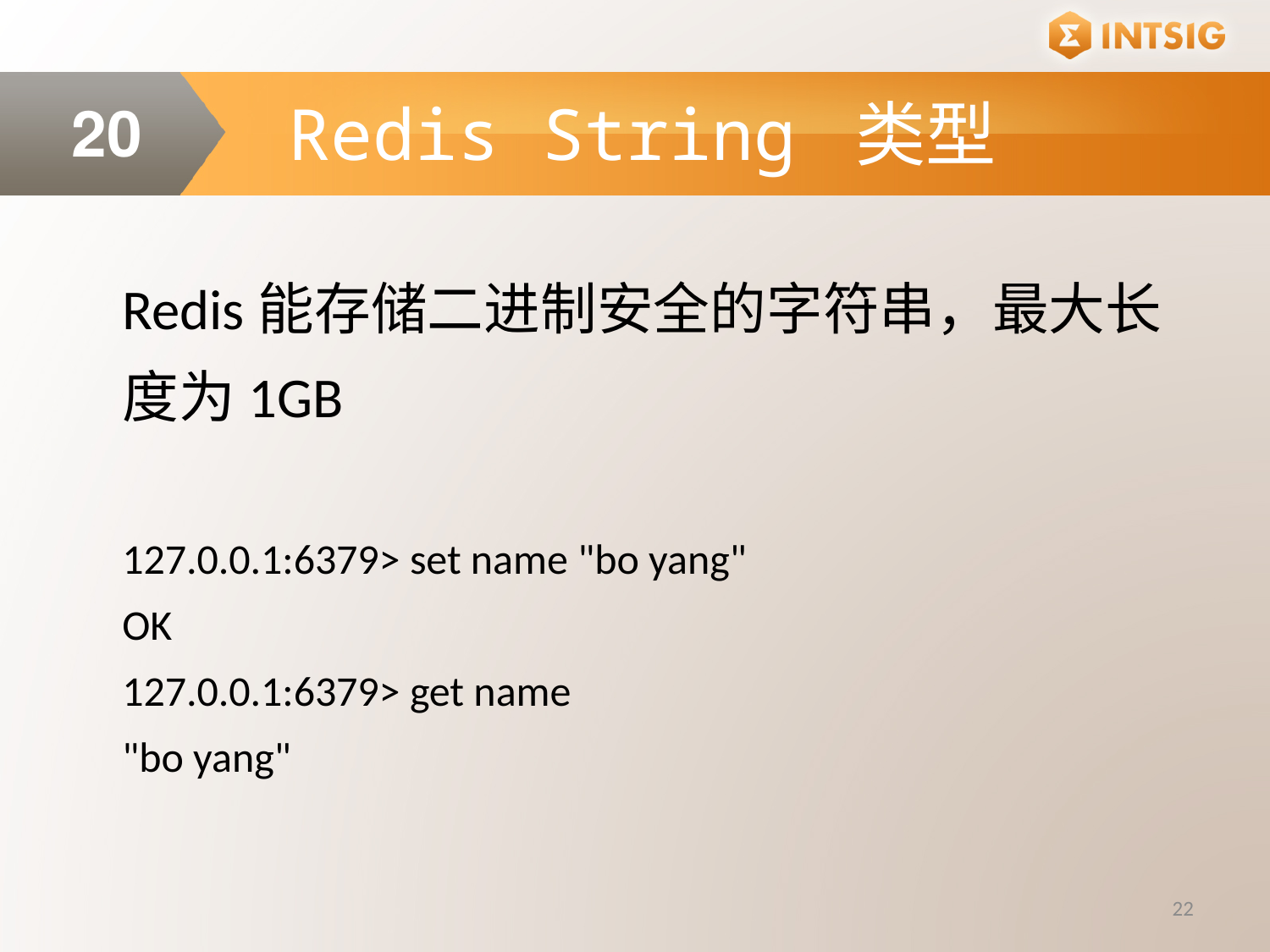

Redis String 类型
20
Redis能存储二进制安全的字符串，最大长度为1GB

127.0.0.1:6379> set name "bo yang"
OK
127.0.0.1:6379> get name
"bo yang"
22